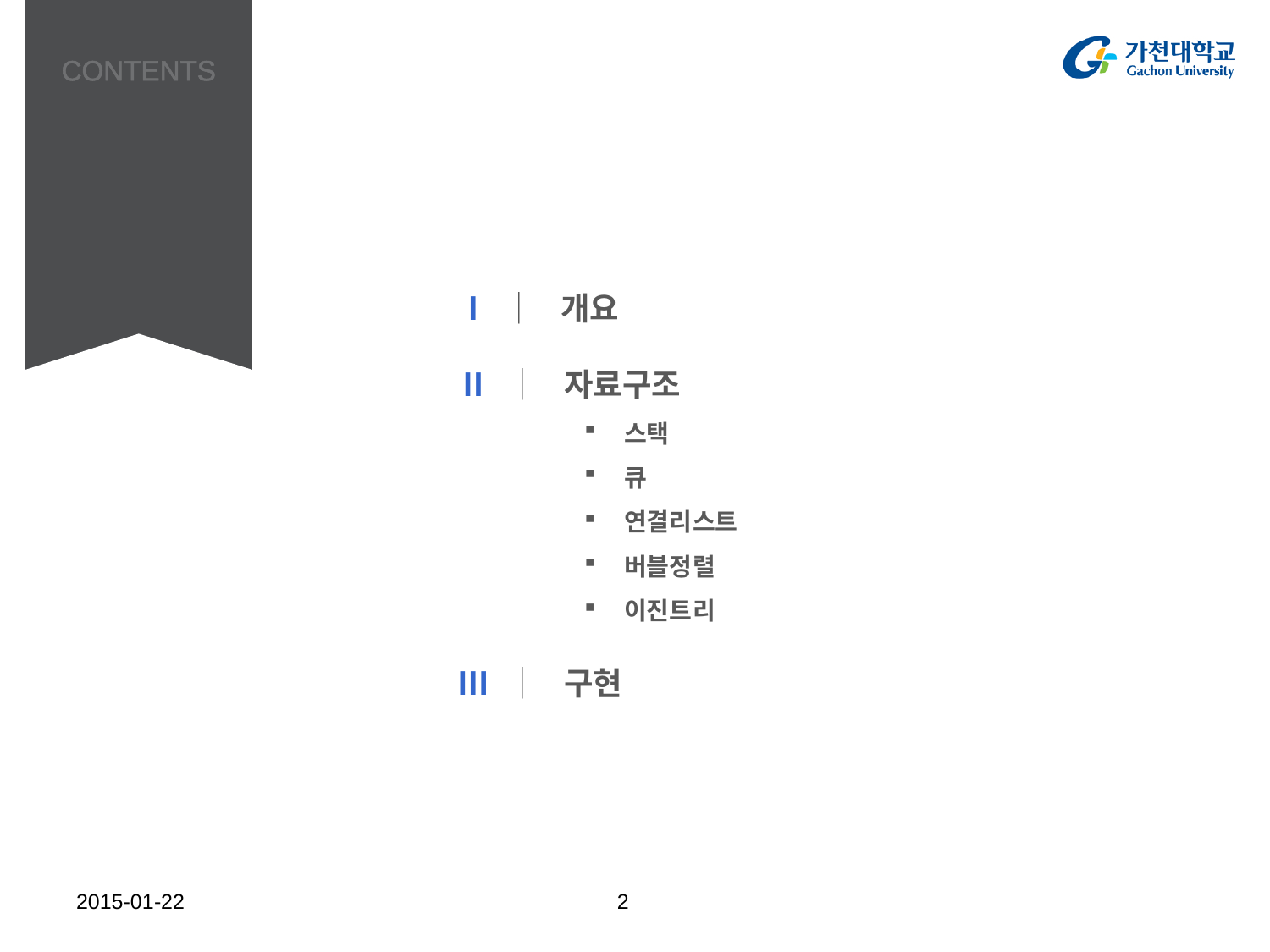

CONTENTS
Ⅰ  │  개요
Ⅱ  │  자료구조
스택
큐
연결리스트
버블정렬
이진트리
Ⅲ  │  구현

2015-01-22
2